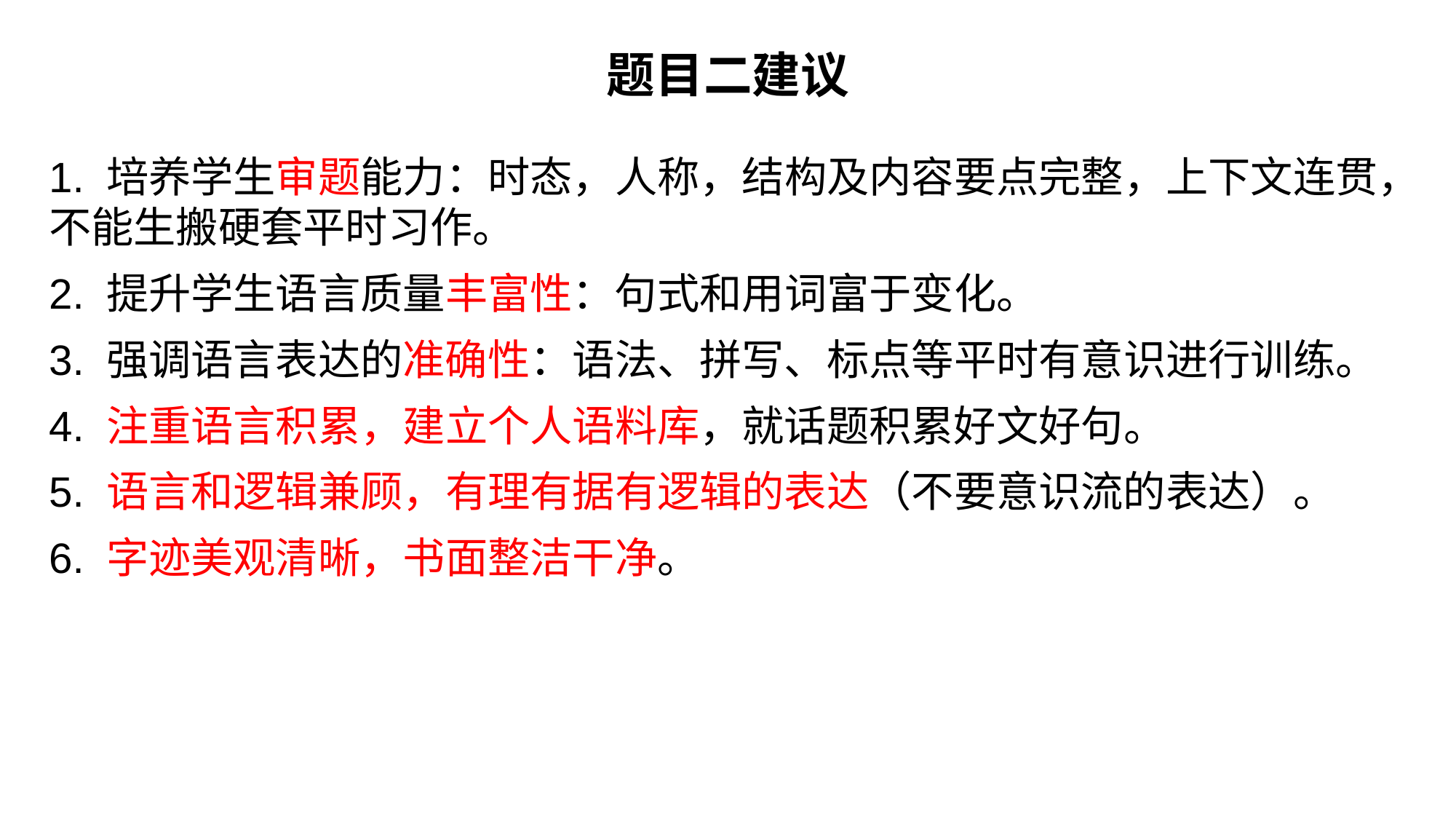

题目二建议
1. 培养学生审题能力：时态，人称，结构及内容要点完整，上下文连贯，不能生搬硬套平时习作。
2. 提升学生语言质量丰富性：句式和用词富于变化。
3. 强调语言表达的准确性：语法、拼写、标点等平时有意识进行训练。
4. 注重语言积累，建立个人语料库，就话题积累好文好句。
5. 语言和逻辑兼顾，有理有据有逻辑的表达（不要意识流的表达）。
6. 字迹美观清晰，书面整洁干净。